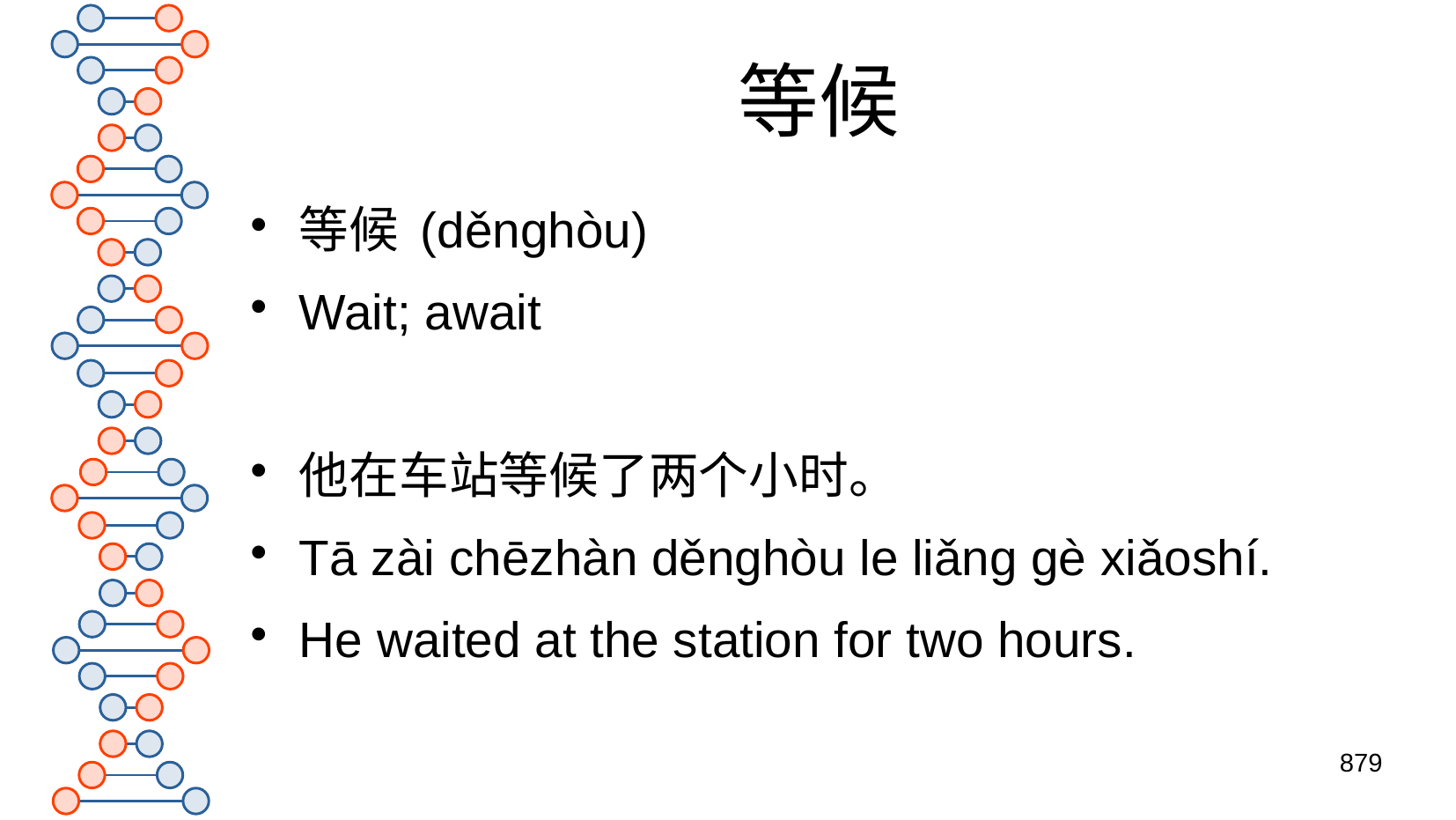

# 等候
等候 (děnghòu)
Wait; await

他在车站等候了两个小时。
Tā zài chēzhàn děnghòu le liǎng gè xiǎoshí.
He waited at the station for two hours.

879